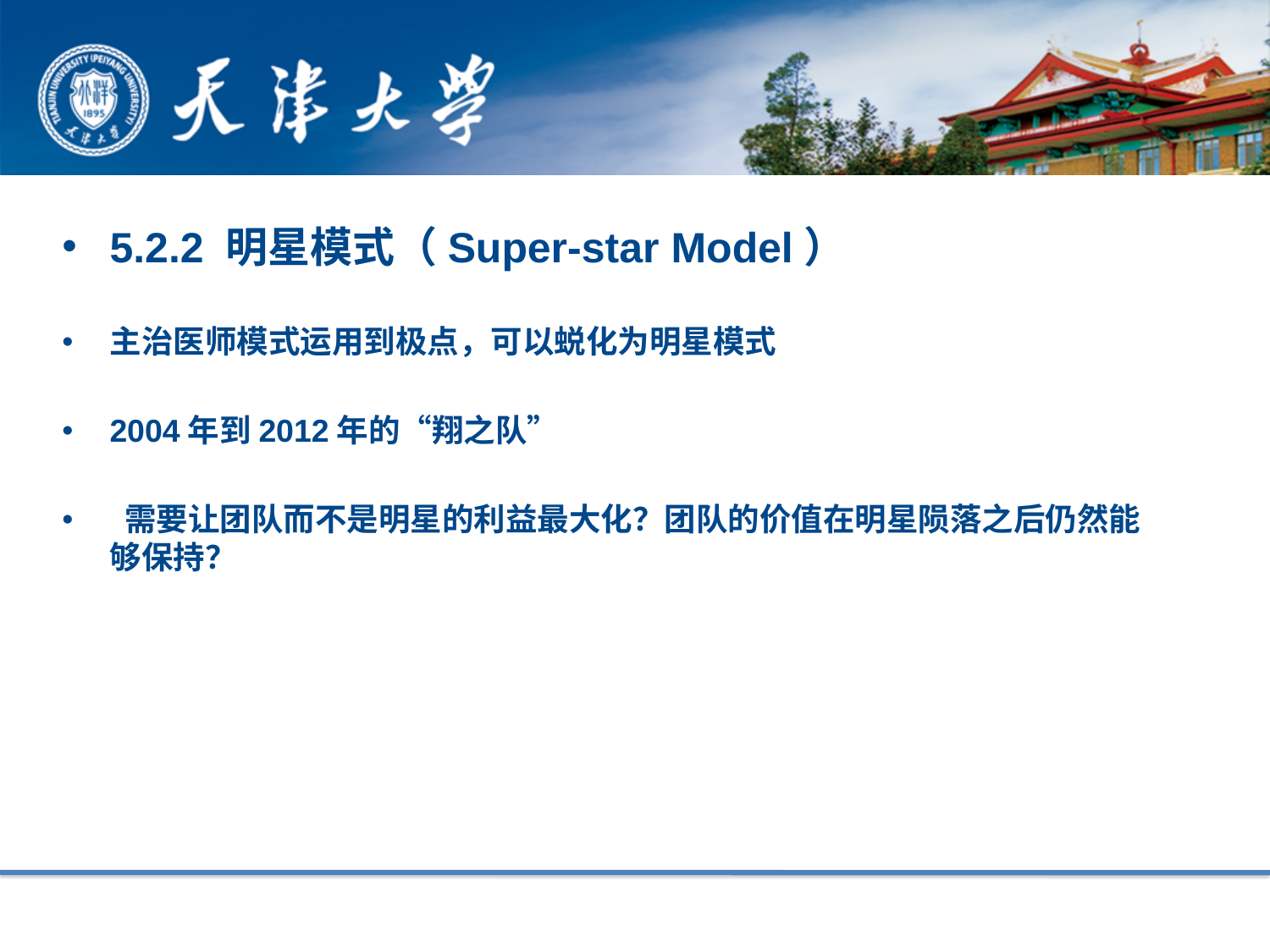

5.2.2 明星模式（Super-star Model）

主治医师模式运用到极点，可以蜕化为明星模式

2004年到2012年的“翔之队”

 需要让团队而不是明星的利益最大化？团队的价值在明星陨落之后仍然能够保持？